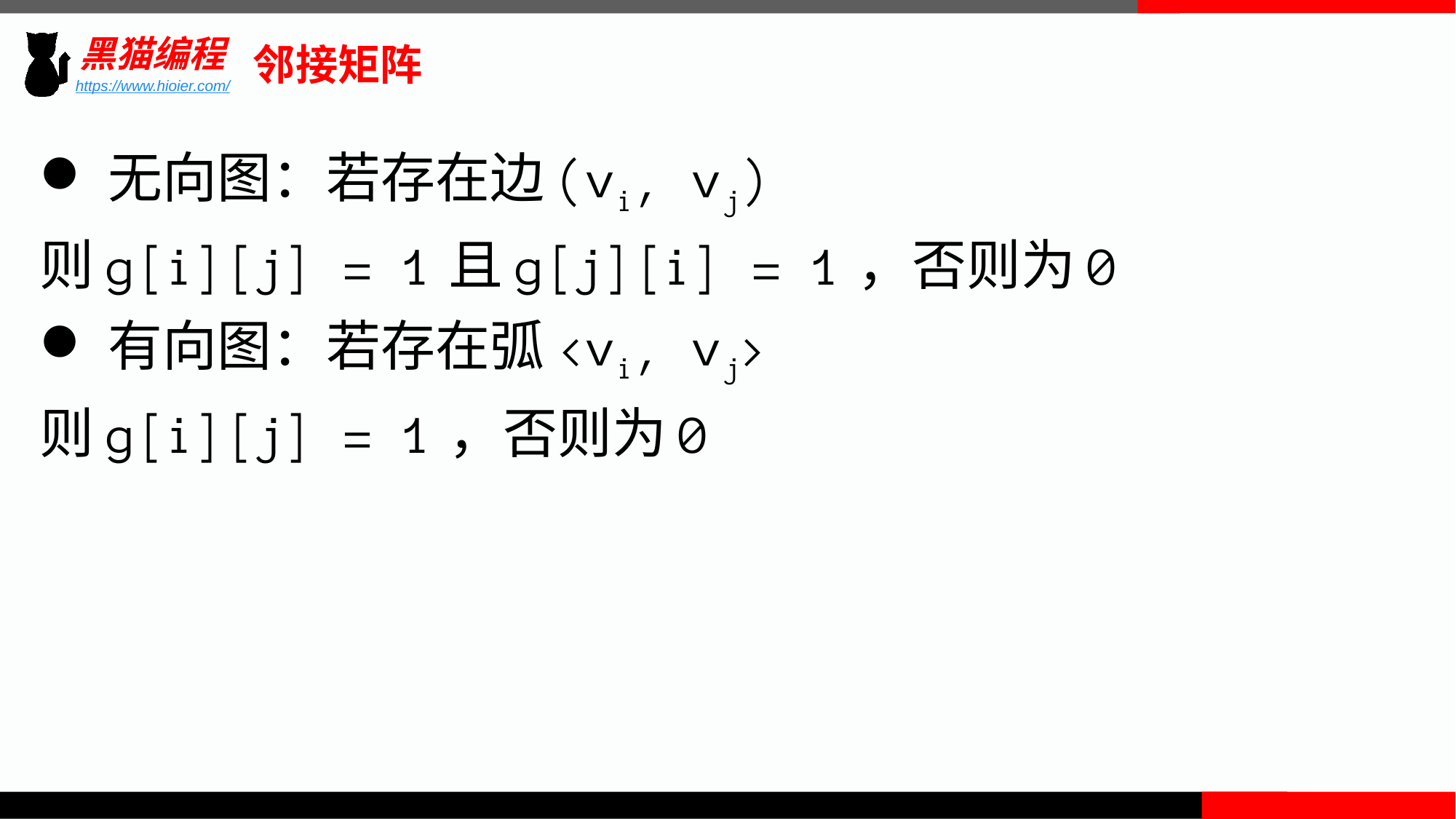

邻接矩阵
无向图：若存在边(vi, vj)
则g[i][j] = 1且g[j][i] = 1，否则为0
有向图：若存在弧<vi, vj>
则g[i][j] = 1，否则为0